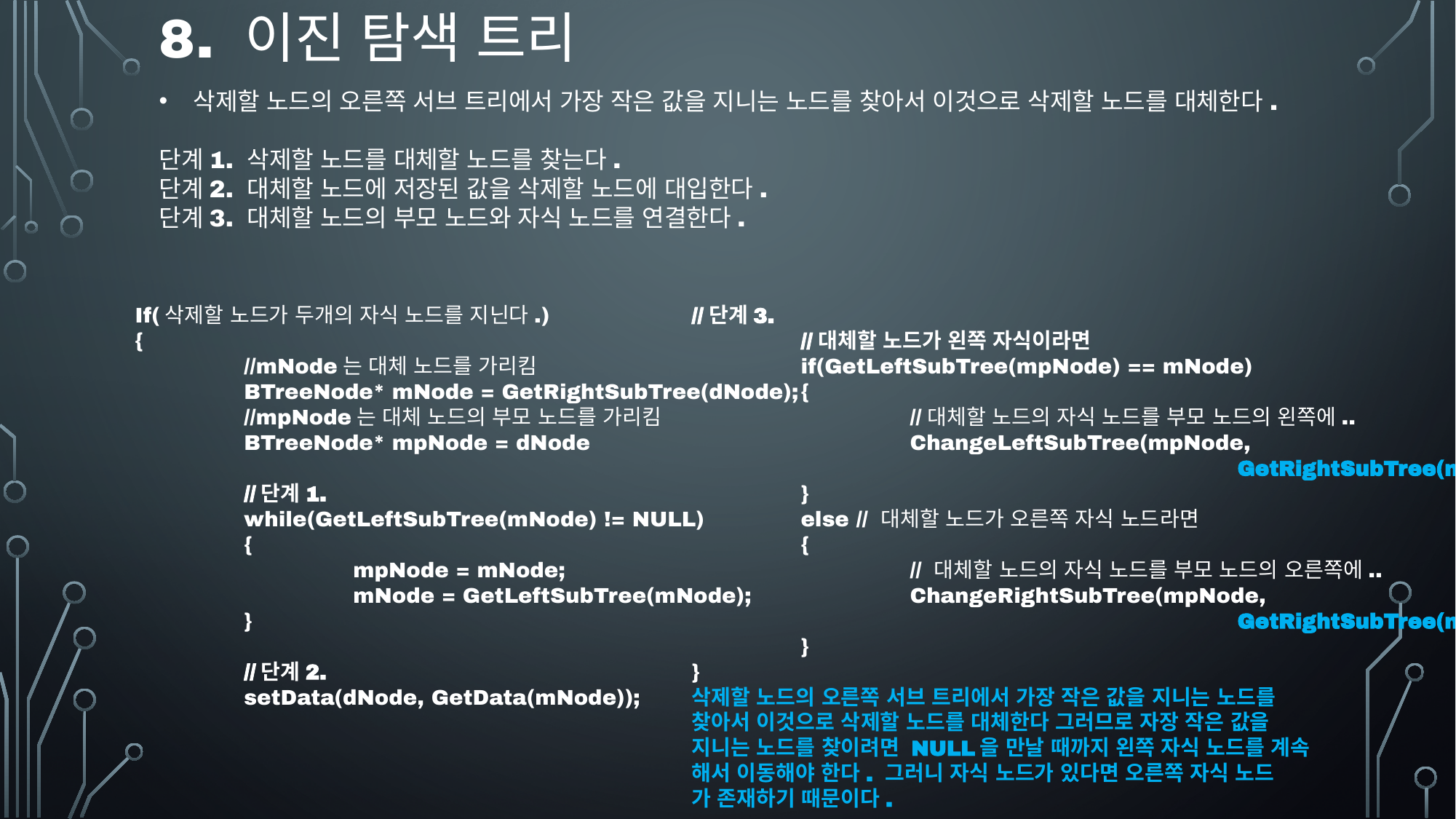

8. 이진 탐색 트리
삭제할 노드의 오른쪽 서브 트리에서 가장 작은 값을 지니는 노드를 찾아서 이것으로 삭제할 노드를 대체한다.

단계1. 삭제할 노드를 대체할 노드를 찾는다.
단계2. 대체할 노드에 저장된 값을 삭제할 노드에 대입한다.
단계3. 대체할 노드의 부모 노드와 자식 노드를 연결한다.
If(삭제할 노드가 두개의 자식 노드를 지닌다.)
{
	//mNode는 대체 노드를 가리킴
	BTreeNode* mNode = GetRightSubTree(dNode);
	//mpNode는 대체 노드의 부모 노드를 가리킴
	BTreeNode* mpNode = dNode

	//단계1.
	while(GetLeftSubTree(mNode) != NULL)
	{
		mpNode = mNode;
		mNode = GetLeftSubTree(mNode);
	}

	//단계2.
	setData(dNode, GetData(mNode));

//단계3.
	//대체할 노드가 왼쪽 자식이라면
	if(GetLeftSubTree(mpNode) == mNode)
	{
		//대체할 노드의 자식 노드를 부모 노드의 왼쪽에..
		ChangeLeftSubTree(mpNode,
					GetRightSubTree(mNode));
	}
	else // 대체할 노드가 오른쪽 자식 노드라면
	{
		// 대체할 노드의 자식 노드를 부모 노드의 오른쪽에..
		ChangeRightSubTree(mpNode,
					GetRightSubTree(mNode));
	}
}
삭제할 노드의 오른쪽 서브 트리에서 가장 작은 값을 지니는 노드를
찾아서 이것으로 삭제할 노드를 대체한다 그러므로 자장 작은 값을
지니는 노드를 찾이려면 NULL을 만날 때까지 왼쪽 자식 노드를 계속
해서 이동해야 한다. 그러니 자식 노드가 있다면 오른쪽 자식 노드
가 존재하기 때문이다.